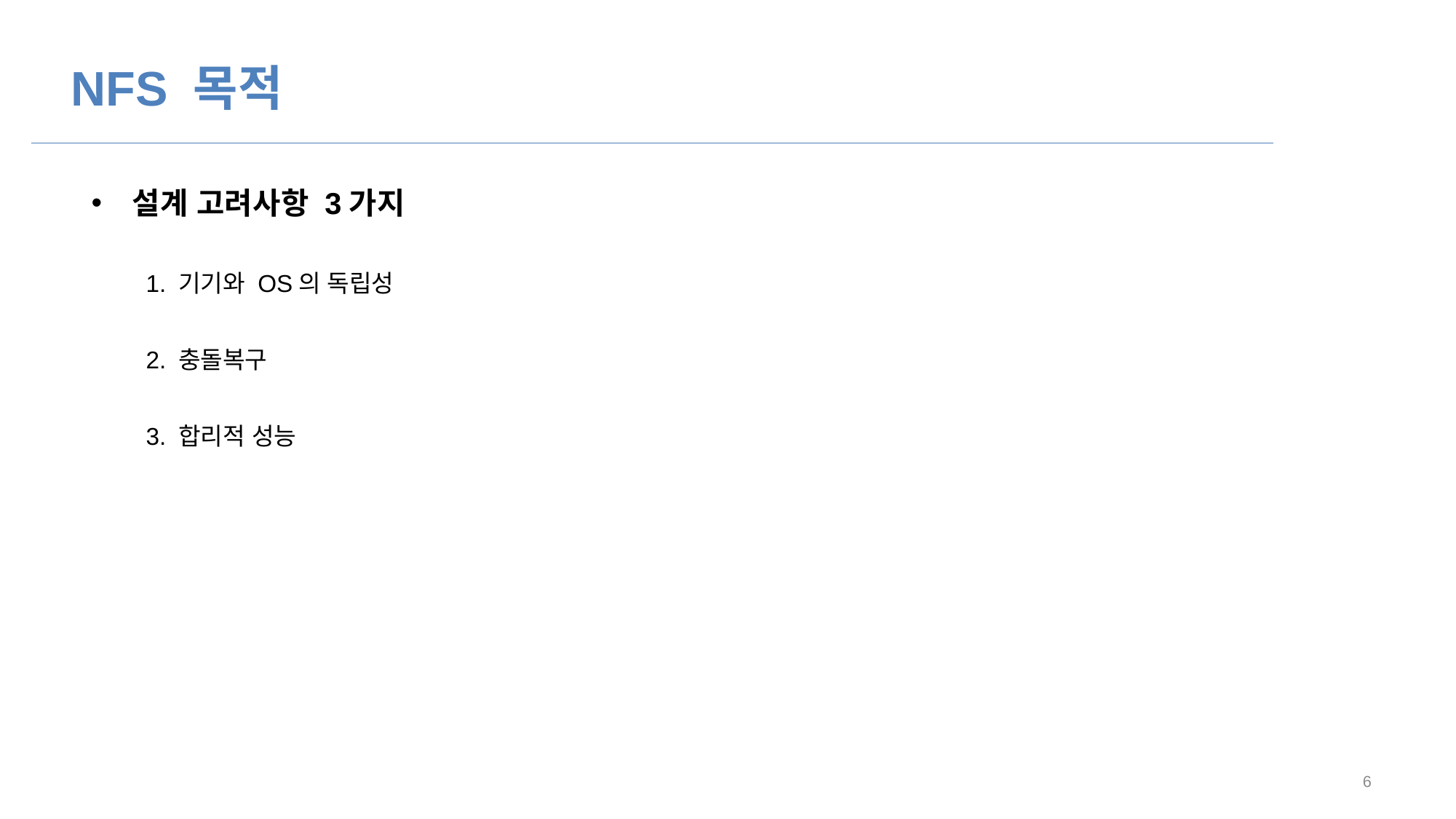

NFS 목적
설계 고려사항 3가지

1. 기기와 OS의 독립성

2. 충돌복구

3. 합리적 성능

6